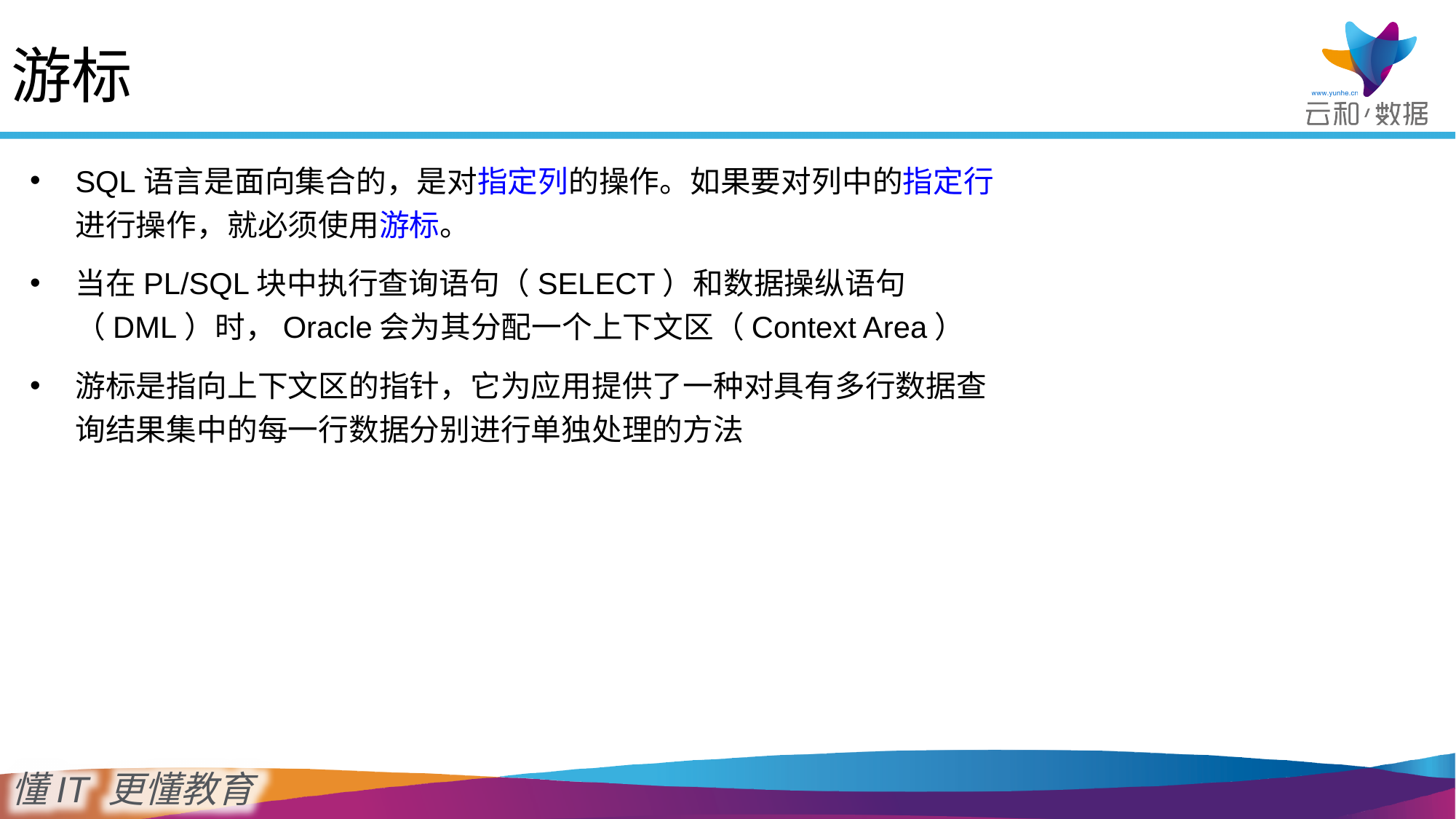

游标
SQL语言是面向集合的，是对指定列的操作。如果要对列中的指定行进行操作，就必须使用游标。
当在PL/SQL块中执行查询语句（SELECT）和数据操纵语句（DML）时，Oracle会为其分配一个上下文区（Context Area）
游标是指向上下文区的指针，它为应用提供了一种对具有多行数据查询结果集中的每一行数据分别进行单独处理的方法